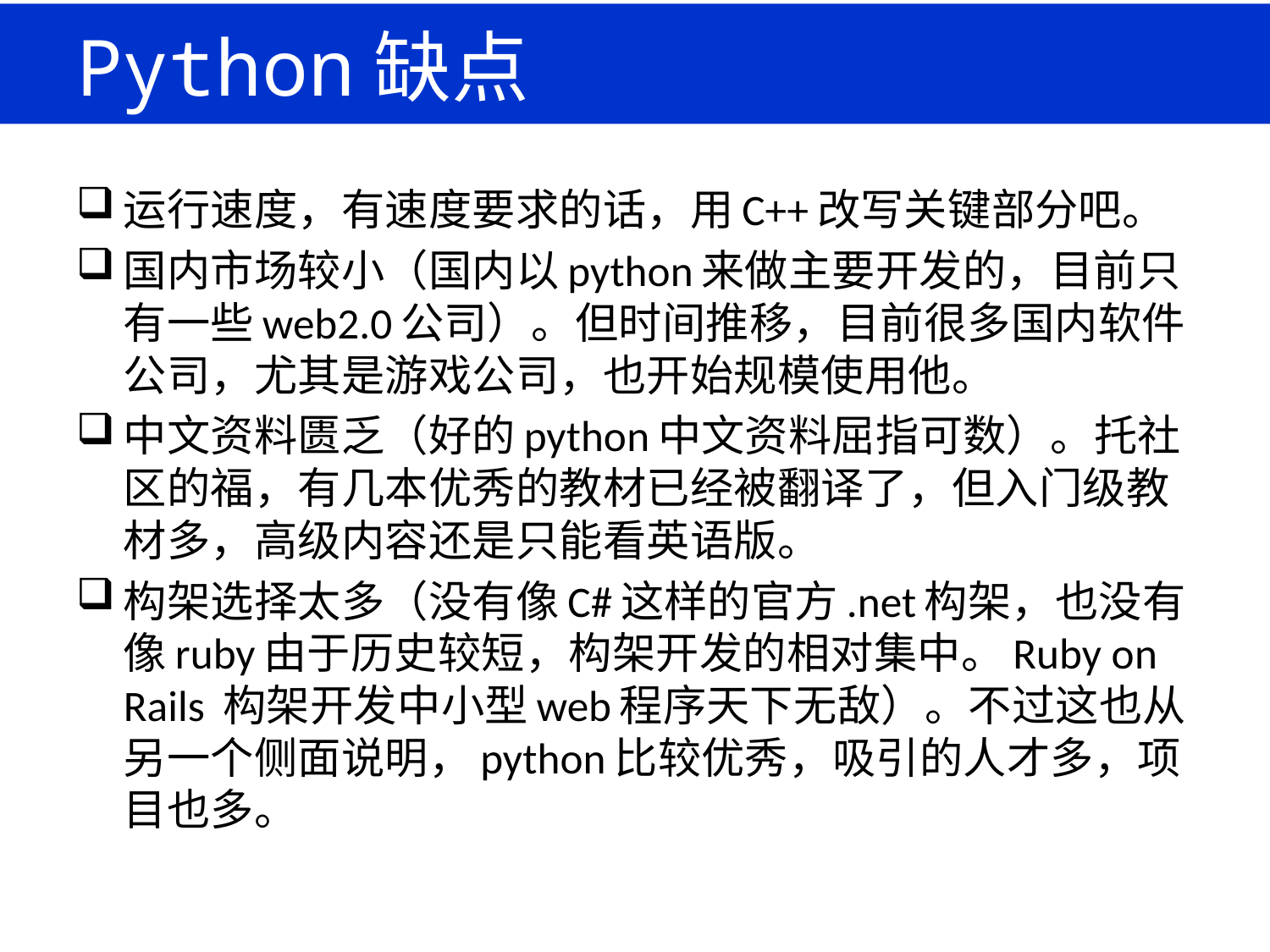

# Python缺点
运行速度，有速度要求的话，用C++改写关键部分吧。
国内市场较小（国内以python来做主要开发的，目前只有一些web2.0公司）。但时间推移，目前很多国内软件公司，尤其是游戏公司，也开始规模使用他。
中文资料匮乏（好的python中文资料屈指可数）。托社区的福，有几本优秀的教材已经被翻译了，但入门级教材多，高级内容还是只能看英语版。
构架选择太多（没有像C#这样的官方.net构架，也没有像ruby由于历史较短，构架开发的相对集中。Ruby on Rails 构架开发中小型web程序天下无敌）。不过这也从另一个侧面说明，python比较优秀，吸引的人才多，项目也多。